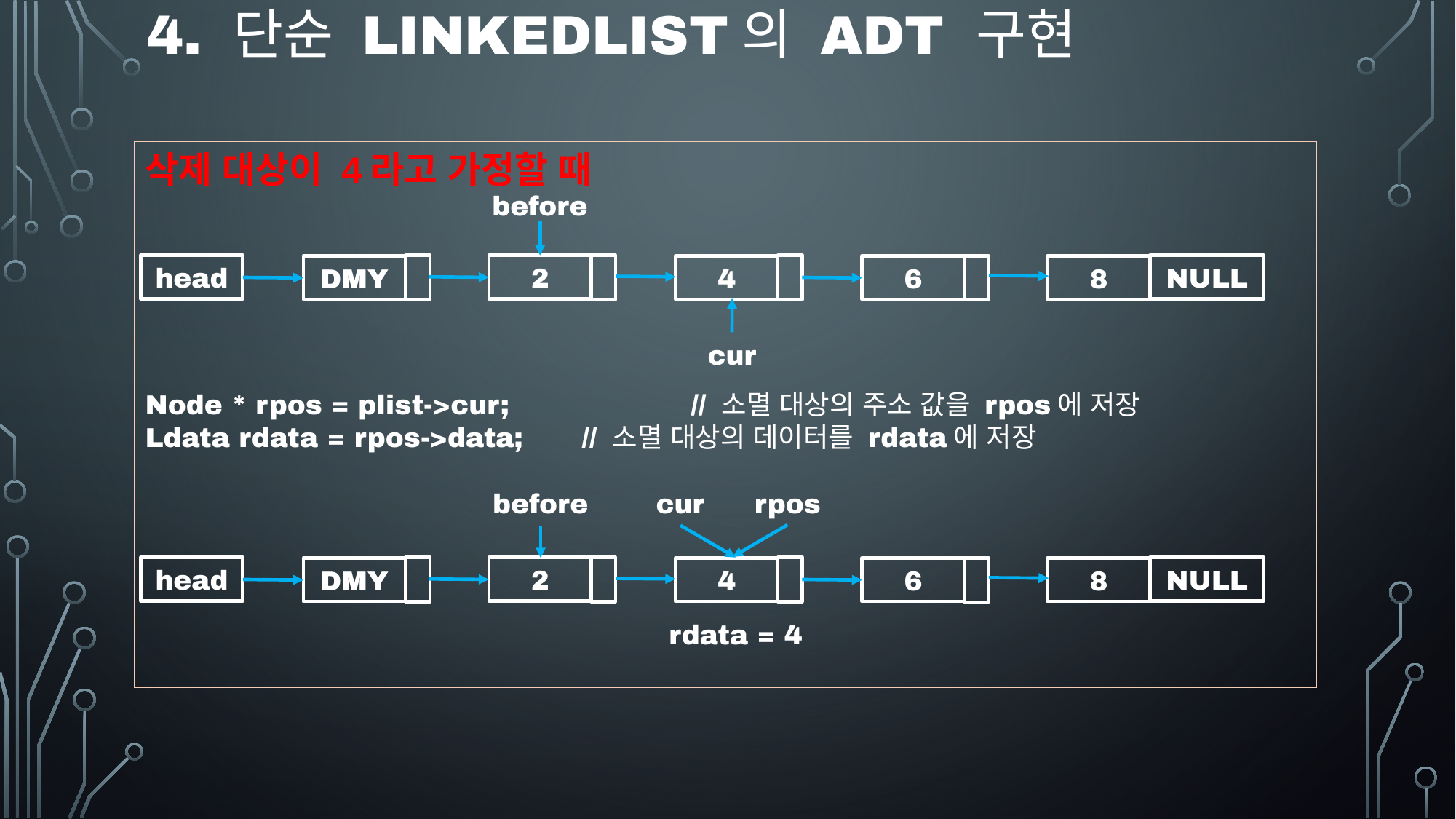

# 4. 단순 LinkedList의 ADT 구현

삭제 대상이 4라고 가정할 때

Node * rpos = plist->cur;		// 소멸 대상의 주소 값을 rpos에 저장
Ldata rdata = rpos->data; 	// 소멸 대상의 데이터를 rdata에 저장

before
head

DMY

4
6
2

NULL

8
cur
before
cur
head

DMY

4
6
2

NULL

8
rpos
rdata = 4